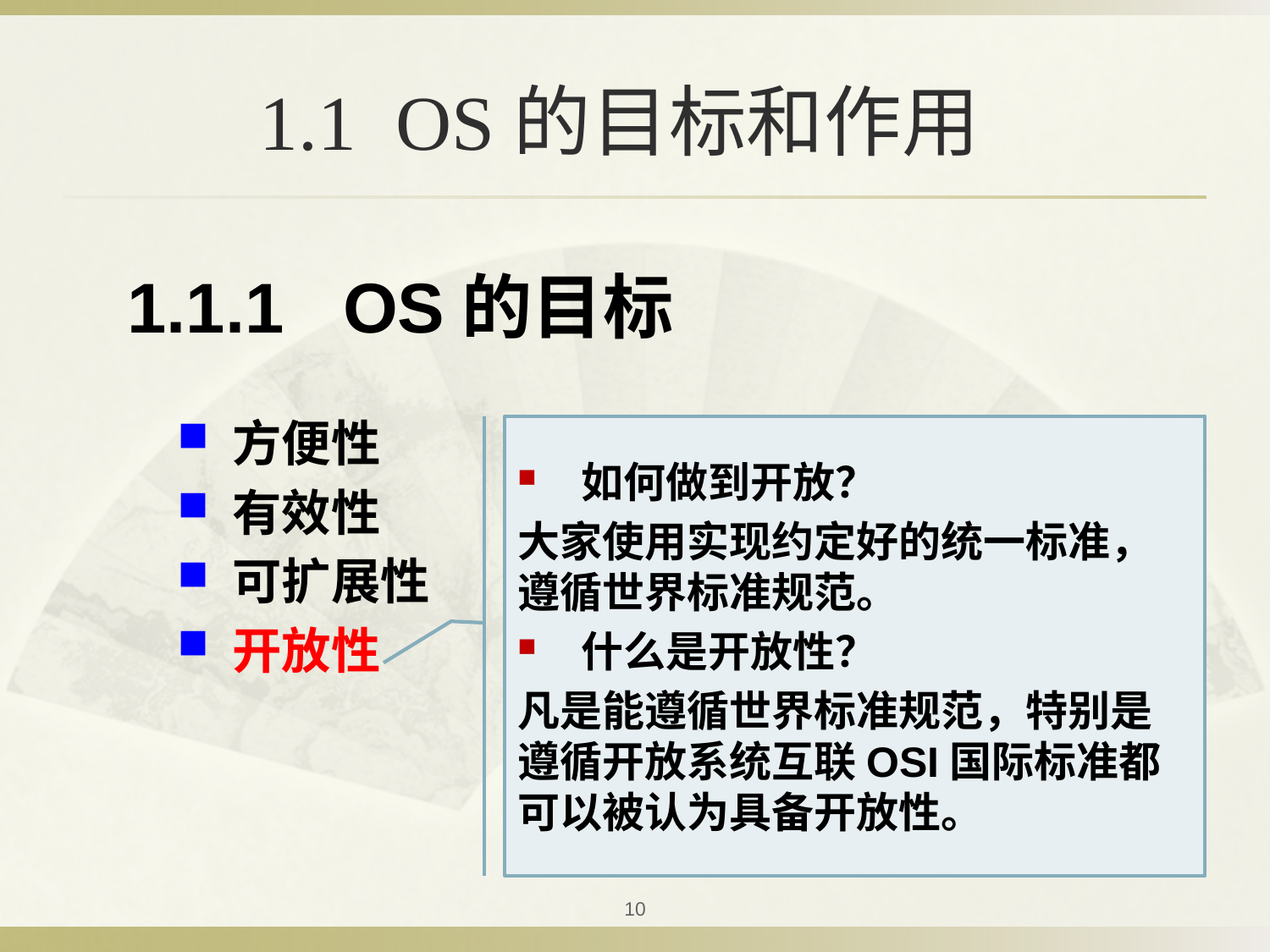

# 1.1  OS的目标和作用
1.1.1   OS的目标
 方便性
 有效性
 可扩展性
 开放性
如何做到开放？
大家使用实现约定好的统一标准，遵循世界标准规范。
什么是开放性？
凡是能遵循世界标准规范，特别是遵循开放系统互联OSI国际标准都可以被认为具备开放性。
10